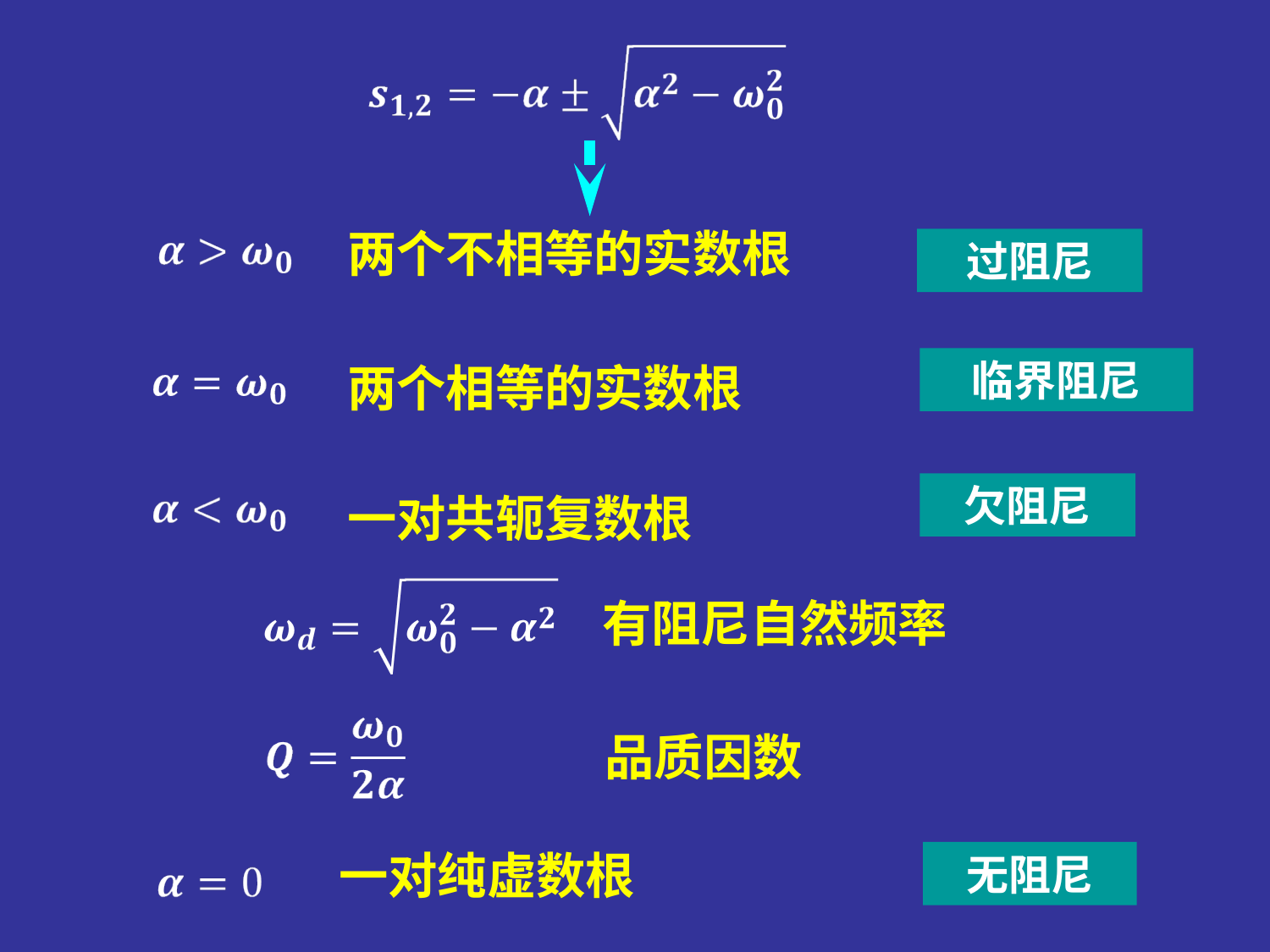

两个不相等的实数根

过阻尼
临界阻尼
两个相等的实数根

欠阻尼
一对共轭复数根

有阻尼自然频率

品质因数
一对纯虚数根
无阻尼